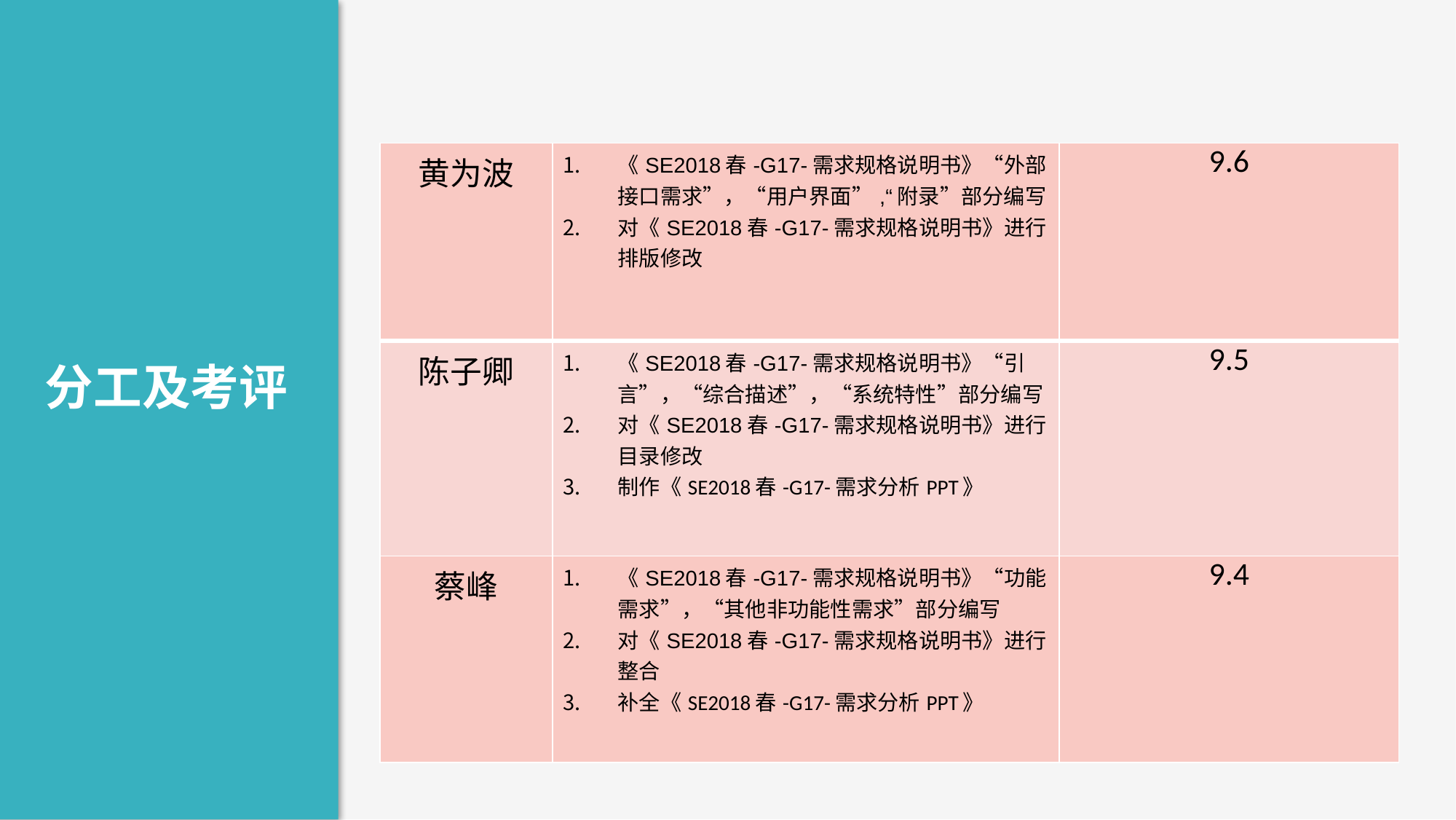

| 黄为波 | 《SE2018春-G17-需求规格说明书》“外部接口需求”，“用户界面”,“附录”部分编写 对《SE2018春-G17-需求规格说明书》进行排版修改 | 9.6 |
| --- | --- | --- |
| 陈子卿 | 《SE2018春-G17-需求规格说明书》“引言”，“综合描述”，“系统特性”部分编写 对《SE2018春-G17-需求规格说明书》进行目录修改 制作《SE2018春-G17-需求分析PPT》 | 9.5 |
| 蔡峰 | 《SE2018春-G17-需求规格说明书》“功能需求”，“其他非功能性需求”部分编写 对《SE2018春-G17-需求规格说明书》进行整合 补全《SE2018春-G17-需求分析PPT》 | 9.4 |
分工及考评